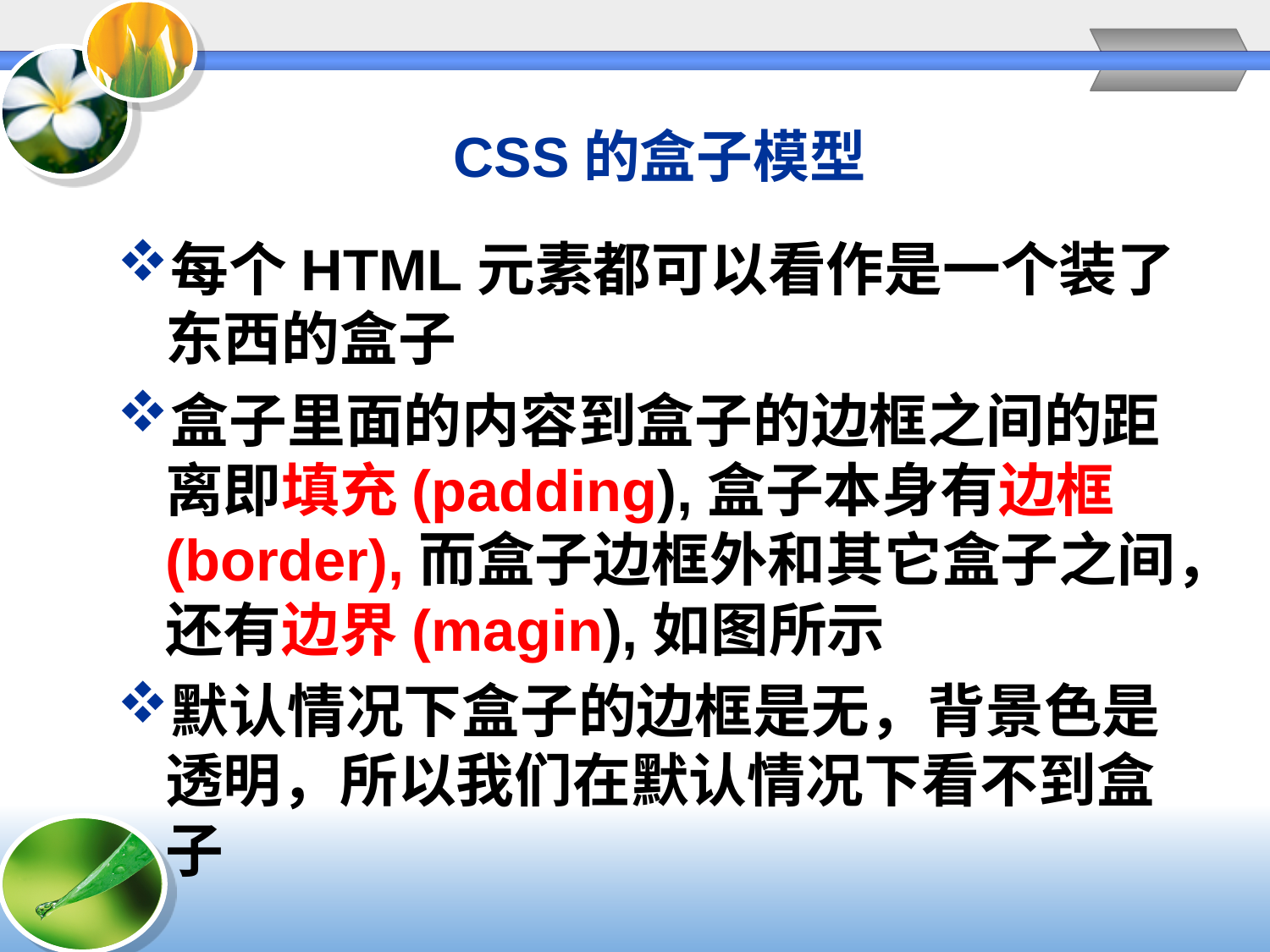

# CSS的盒子模型
每个HTML元素都可以看作是一个装了东西的盒子
盒子里面的内容到盒子的边框之间的距离即填充(padding),盒子本身有边框(border),而盒子边框外和其它盒子之间，还有边界(magin),如图所示
默认情况下盒子的边框是无，背景色是透明，所以我们在默认情况下看不到盒子